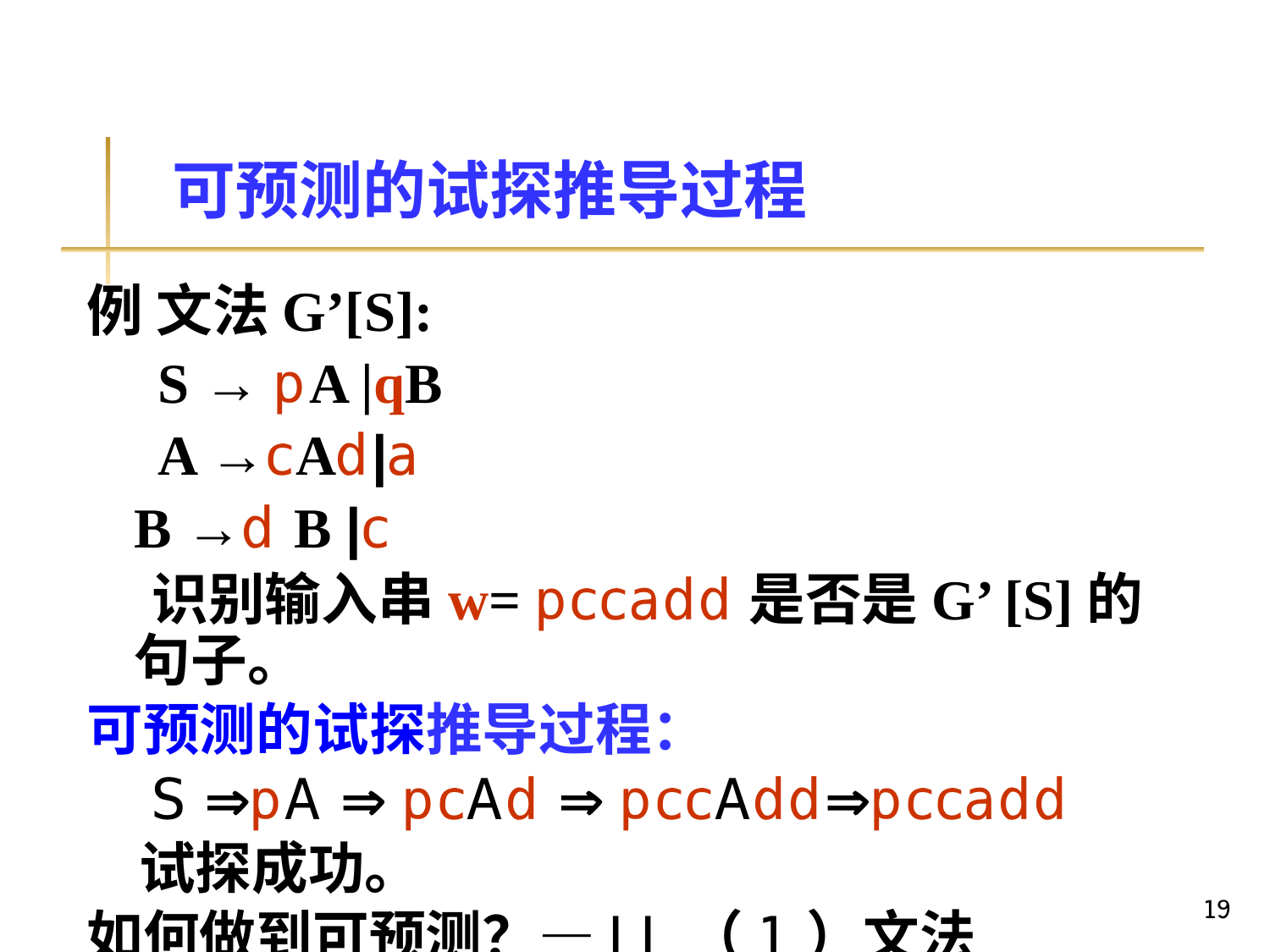

# 可预测的试探推导过程
例 文法G’[S]:
     S → pA |qB
     A →cAd|a
   B →d B |c
    识别输入串w= pccadd是否是G’ [S]的句子。
可预测的试探推导过程：
    S ⇒pA ⇒ pcAd ⇒ pccAdd⇒pccadd
   试探成功。
如何做到可预测？—LL（1）文法

19